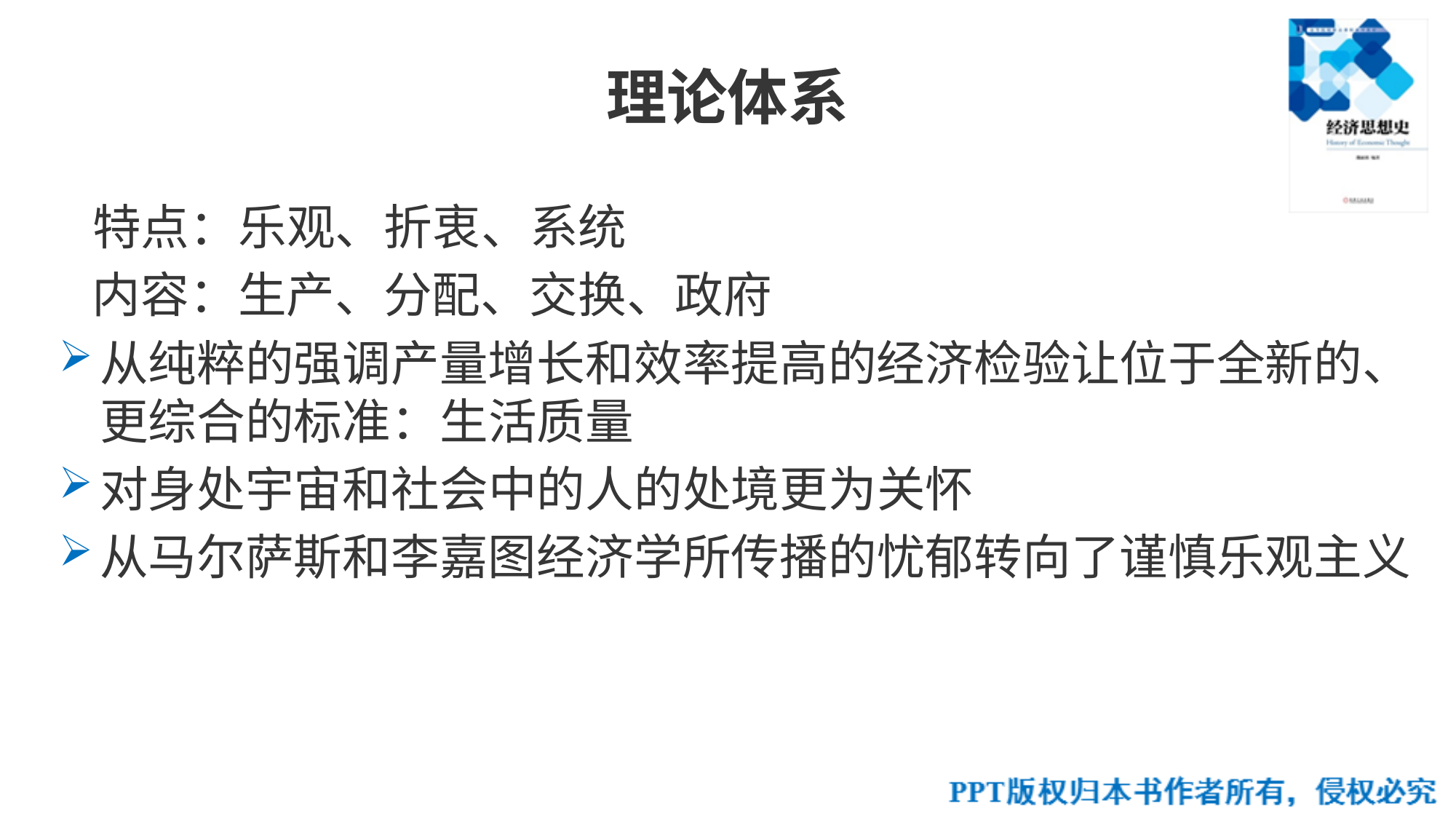

# 理论体系
  特点：乐观、折衷、系统
  内容：生产、分配、交换、政府
从纯粹的强调产量增长和效率提高的经济检验让位于全新的、更综合的标准：生活质量
对身处宇宙和社会中的人的处境更为关怀
从马尔萨斯和李嘉图经济学所传播的忧郁转向了谨慎乐观主义